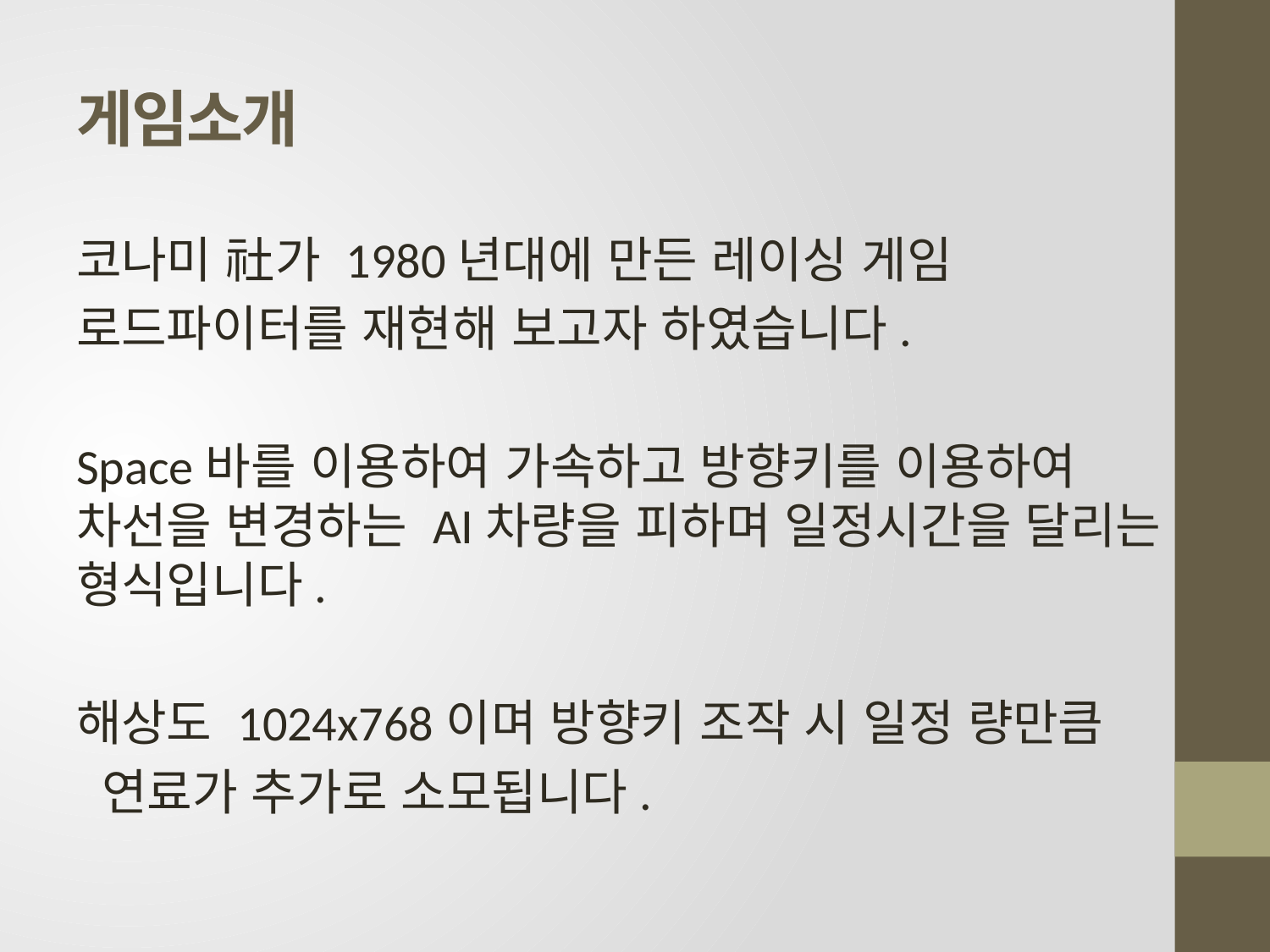

# 게임소개
코나미 社가 1980년대에 만든 레이싱 게임
로드파이터를 재현해 보고자 하였습니다.

Space바를 이용하여 가속하고 방향키를 이용하여 차선을 변경하는 AI차량을 피하며 일정시간을 달리는 형식입니다.

해상도 1024x768이며 방향키 조작 시 일정 량만큼
 연료가 추가로 소모됩니다.